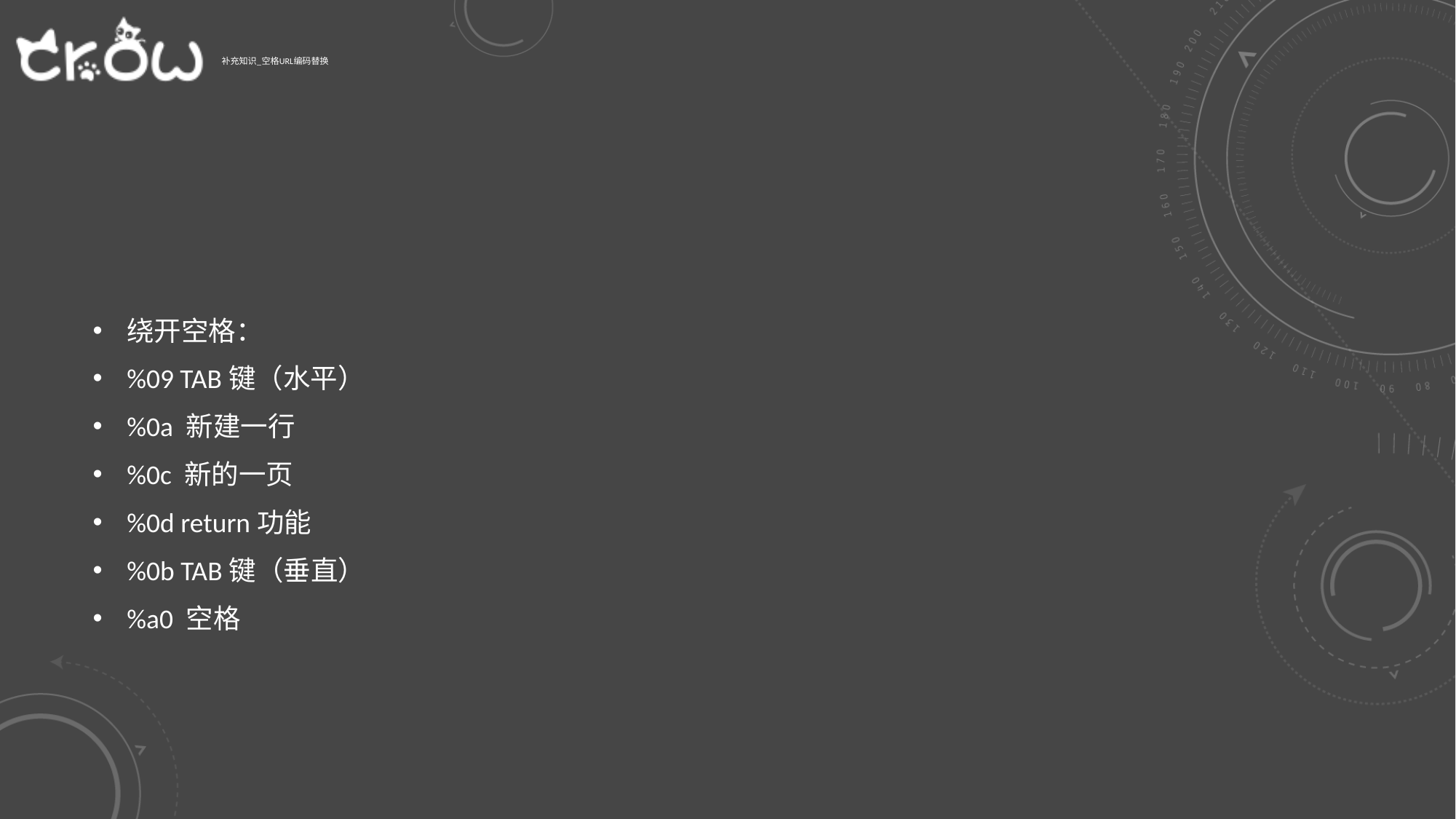

# 补充知识_空格url编码替换
绕开空格：
%09 TAB键（水平）
%0a 新建一行
%0c 新的一页
%0d return功能
%0b TAB键（垂直）
%a0 空格